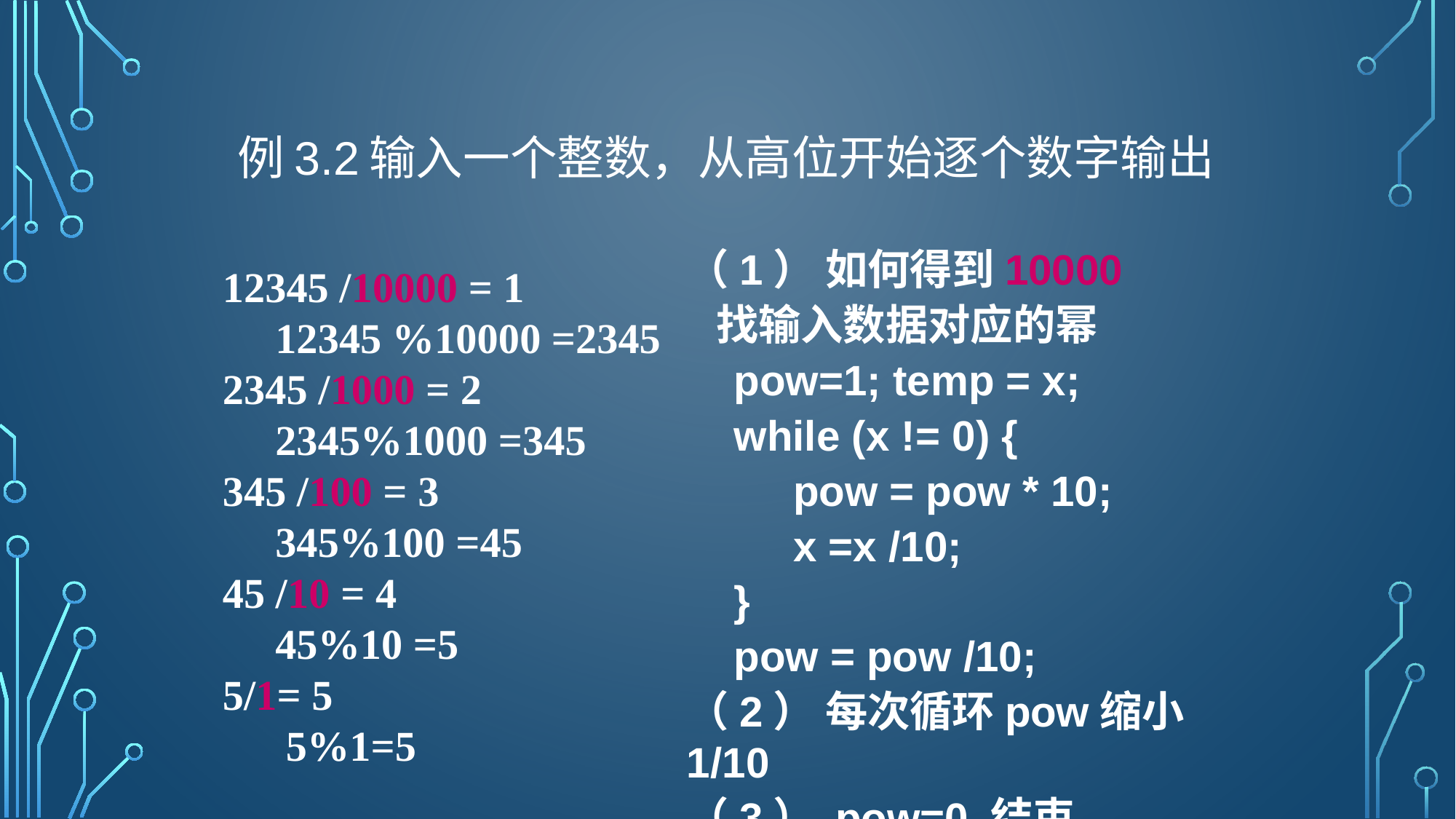

# 例3.2输入一个整数，从高位开始逐个数字输出
（1） 如何得到10000
  找输入数据对应的幂
    pow=1; temp = x;
    while (x != 0) {
         pow = pow * 10;
         x =x /10;
    }
    pow = pow /10;
（2） 每次循环pow缩小1/10
（3） pow=0 结束
12345 /10000 = 1
     12345 %10000 =2345
2345 /1000 = 2
     2345%1000 =345
345 /100 = 3
     345%100 =45
45 /10 = 4
     45%10 =5
5/1= 5
      5%1=5